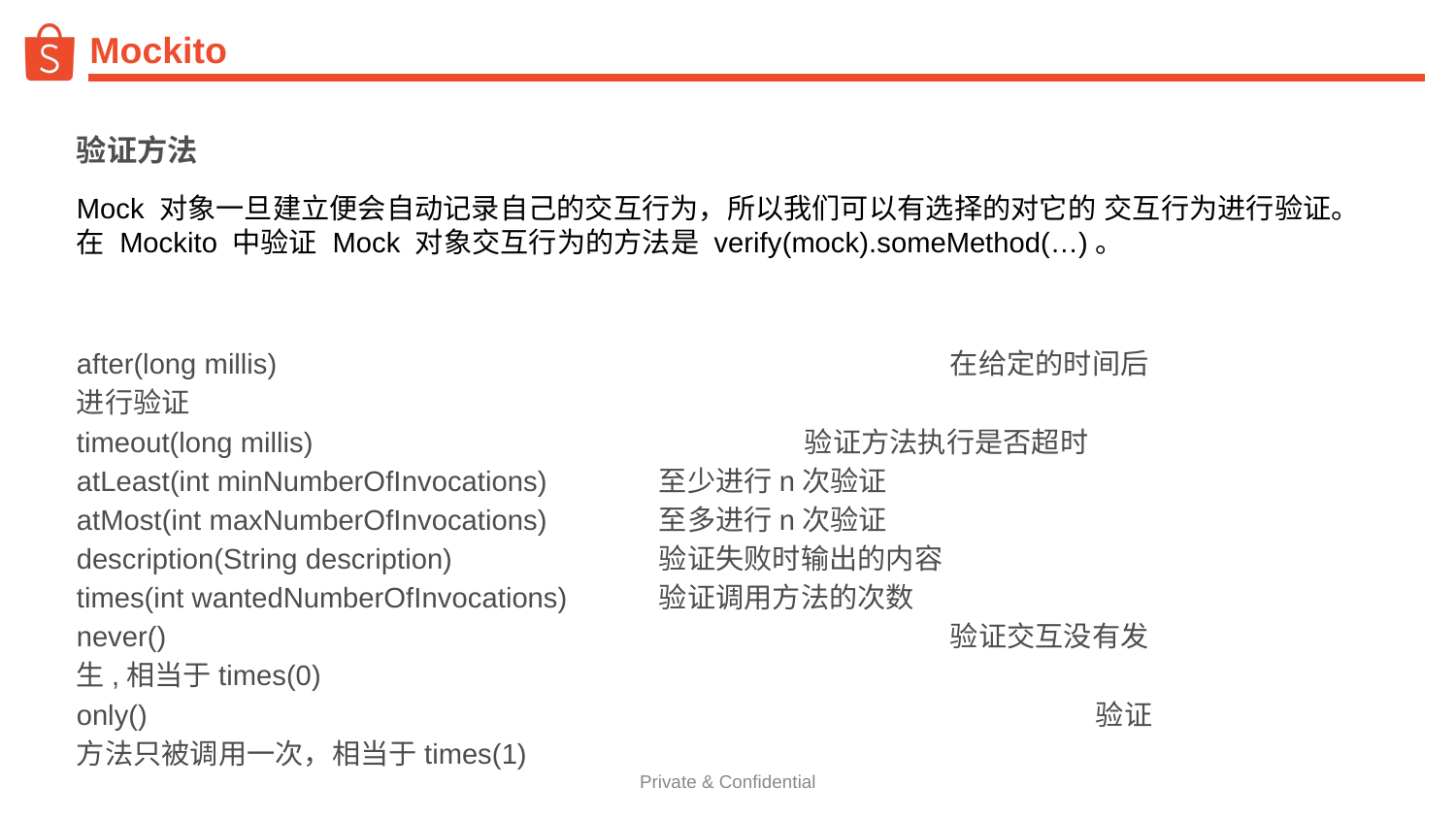

# Mockito
验证方法
Mock 对象一旦建立便会自动记录自己的交互行为，所以我们可以有选择的对它的 交互行为进行验证。在 Mockito 中验证 Mock 对象交互行为的方法是 verify(mock).someMethod(…)。
after(long millis)	    				在给定的时间后进行验证
timeout(long millis)				验证方法执行是否超时
atLeast(int minNumberOfInvocations)	至少进行n次验证
atMost(int maxNumberOfInvocations)	至多进行n次验证
description(String description)		验证失败时输出的内容
times(int wantedNumberOfInvocations)	验证调用方法的次数
never()						验证交互没有发生,相当于times(0)
only()							验证方法只被调用一次，相当于times(1)